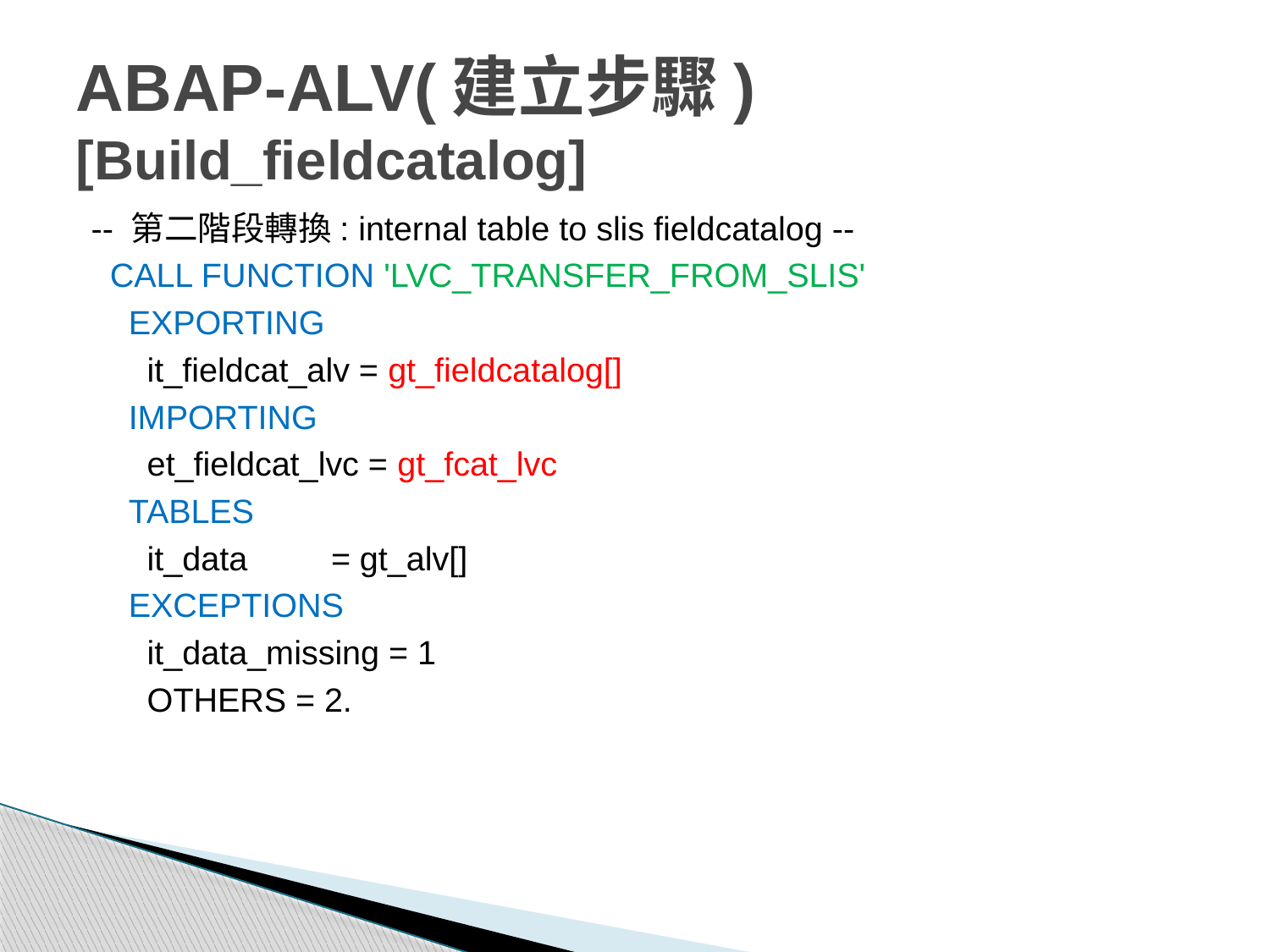

# ABAP-ALV(建立步驟)[Build_fieldcatalog]
-- 第二階段轉換: internal table to slis fieldcatalog --
  CALL FUNCTION 'LVC_TRANSFER_FROM_SLIS'
    EXPORTING
      it_fieldcat_alv = gt_fieldcatalog[]
    IMPORTING
      et_fieldcat_lvc = gt_fcat_lvc
    TABLES
      it_data         = gt_alv[]
    EXCEPTIONS
      it_data_missing = 1
      OTHERS = 2.